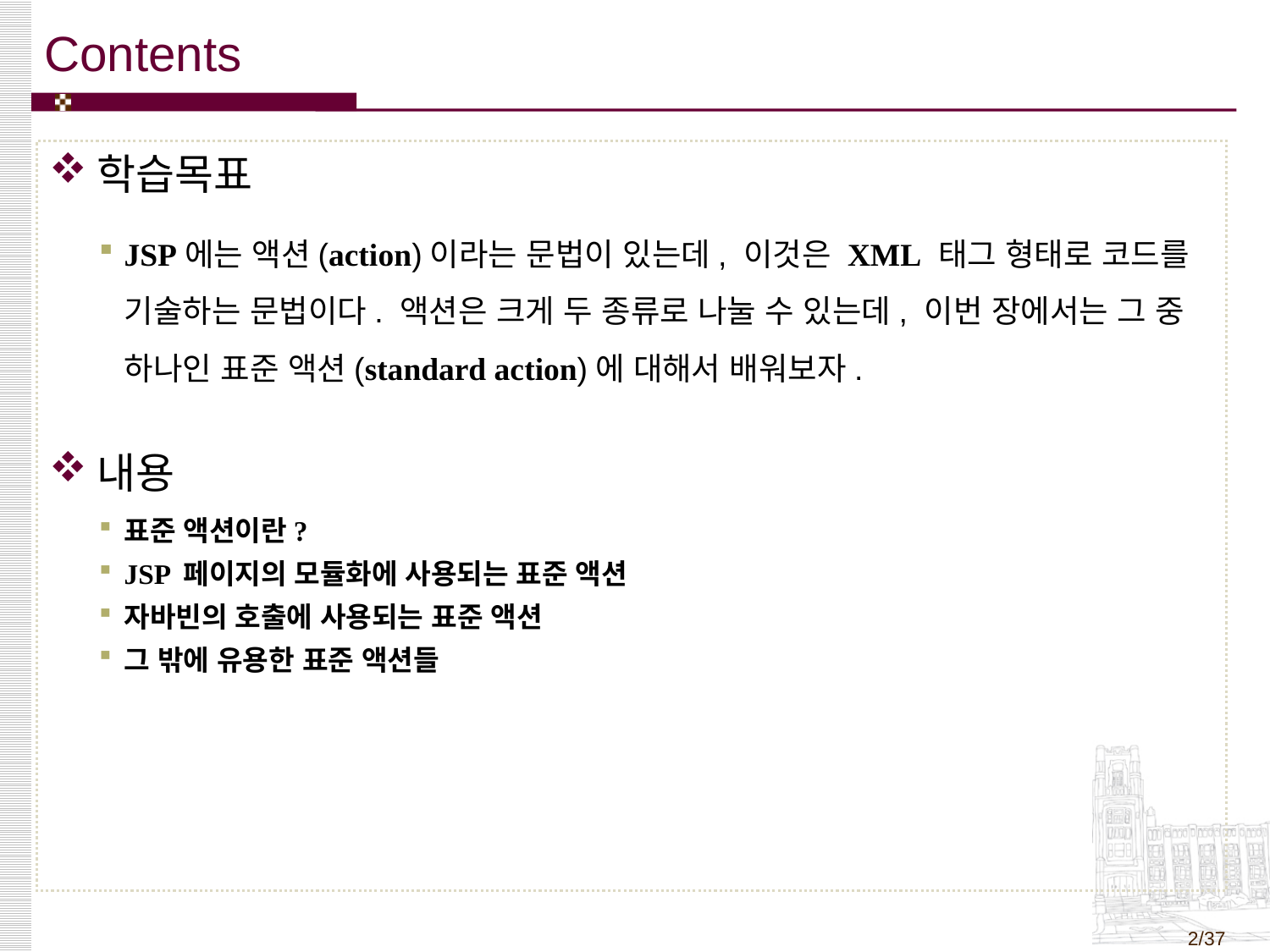

학습목표
JSP에는 액션(action)이라는 문법이 있는데, 이것은 XML 태그 형태로 코드를 기술하는 문법이다. 액션은 크게 두 종류로 나눌 수 있는데, 이번 장에서는 그 중 하나인 표준 액션(standard action)에 대해서 배워보자.

내용
표준 액션이란?
JSP 페이지의 모듈화에 사용되는 표준 액션
자바빈의 호출에 사용되는 표준 액션
그 밖에 유용한 표준 액션들